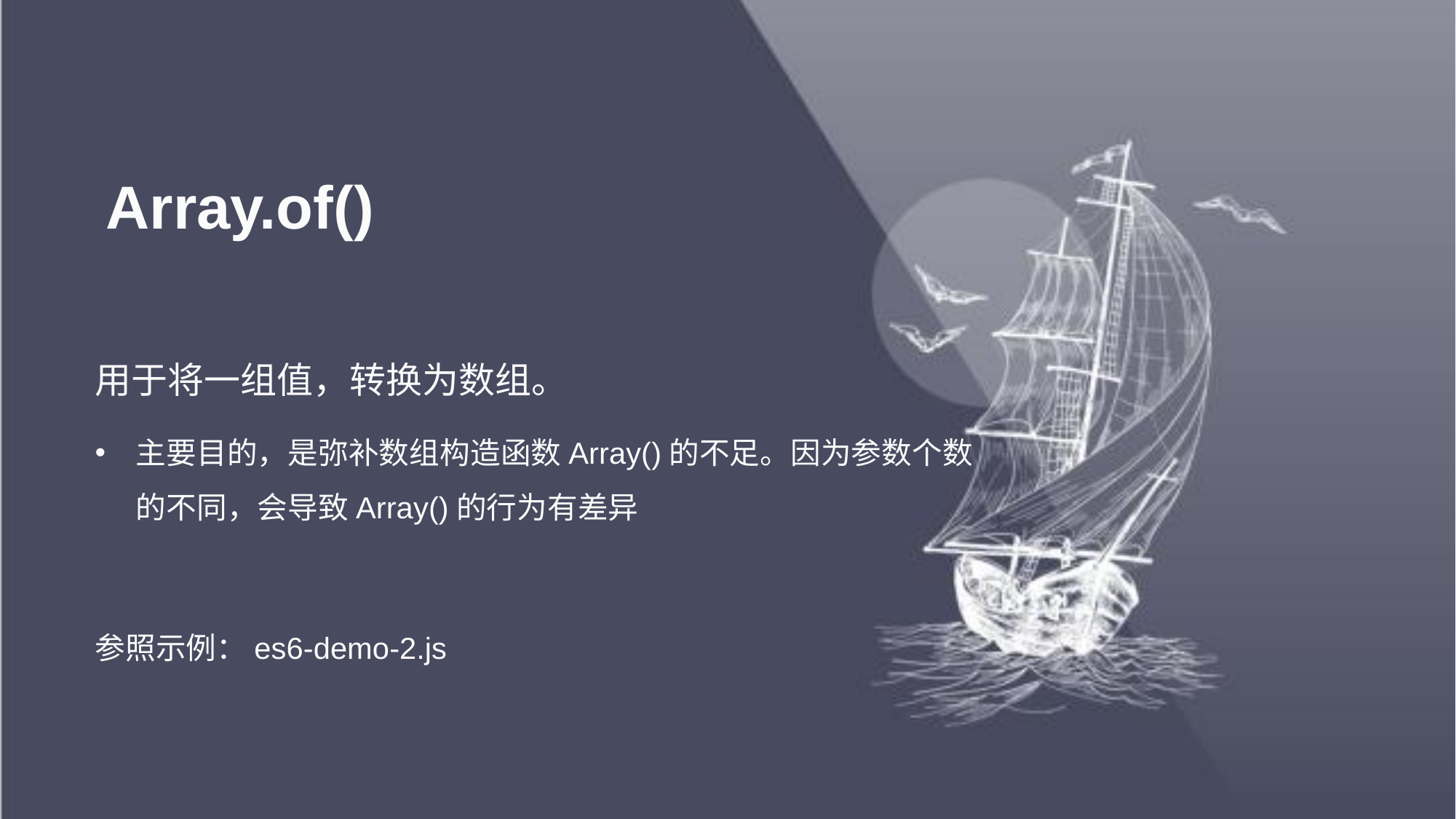

# Array.of()
用于将一组值，转换为数组。
主要目的，是弥补数组构造函数Array()的不足。因为参数个数的不同，会导致Array()的行为有差异

参照示例：es6-demo-2.js